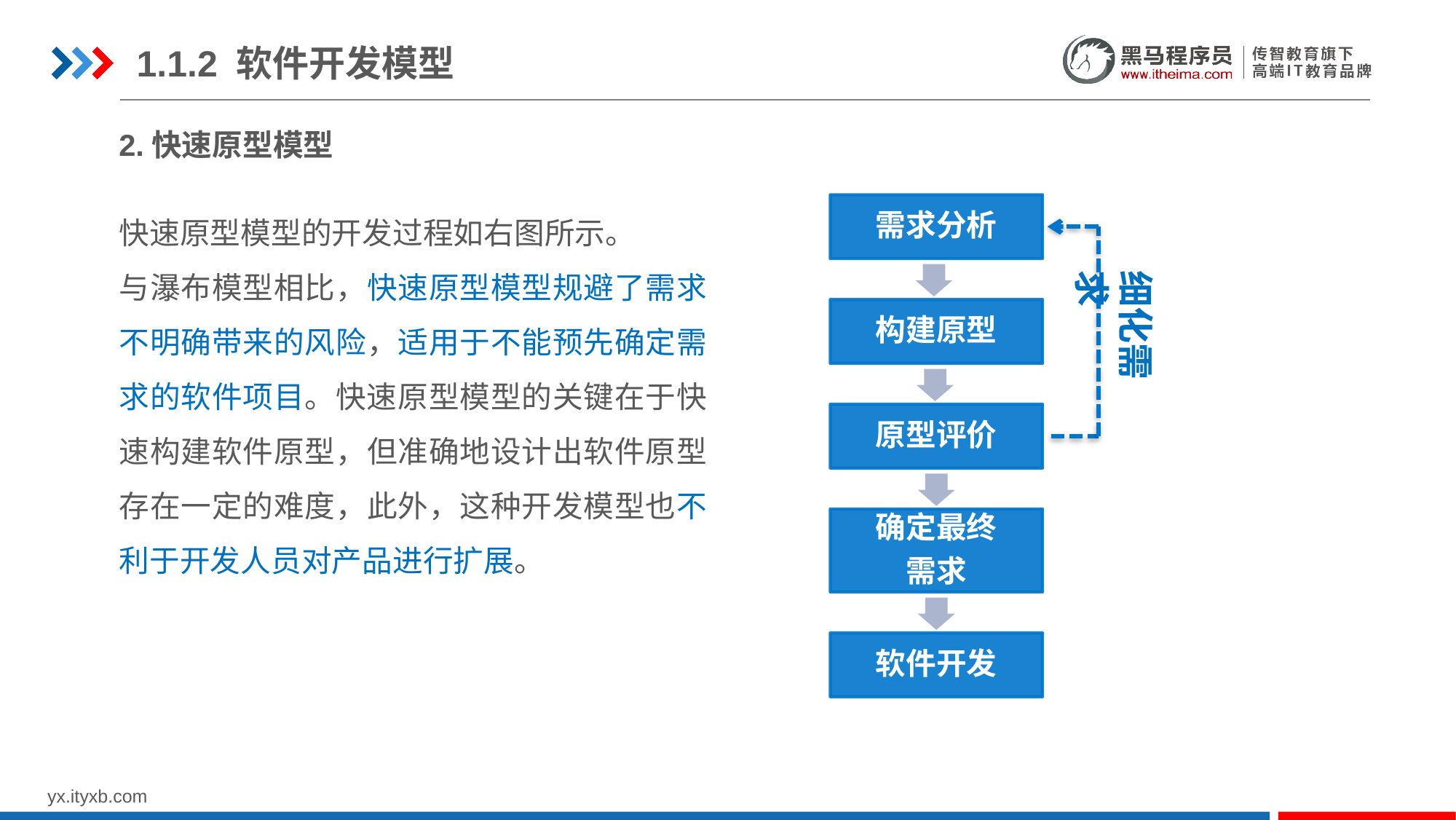

1.1.2 软件开发模型
2.快速原型模型
快速原型模型的开发过程如右图所示。
与瀑布模型相比，快速原型模型规避了需求不明确带来的风险，适用于不能预先确定需求的软件项目。快速原型模型的关键在于快速构建软件原型，但准确地设计出软件原型存在一定的难度，此外，这种开发模型也不利于开发人员对产品进行扩展。
需求分析
细化需求

构建原型

原型评价

确定最终
需求

软件开发